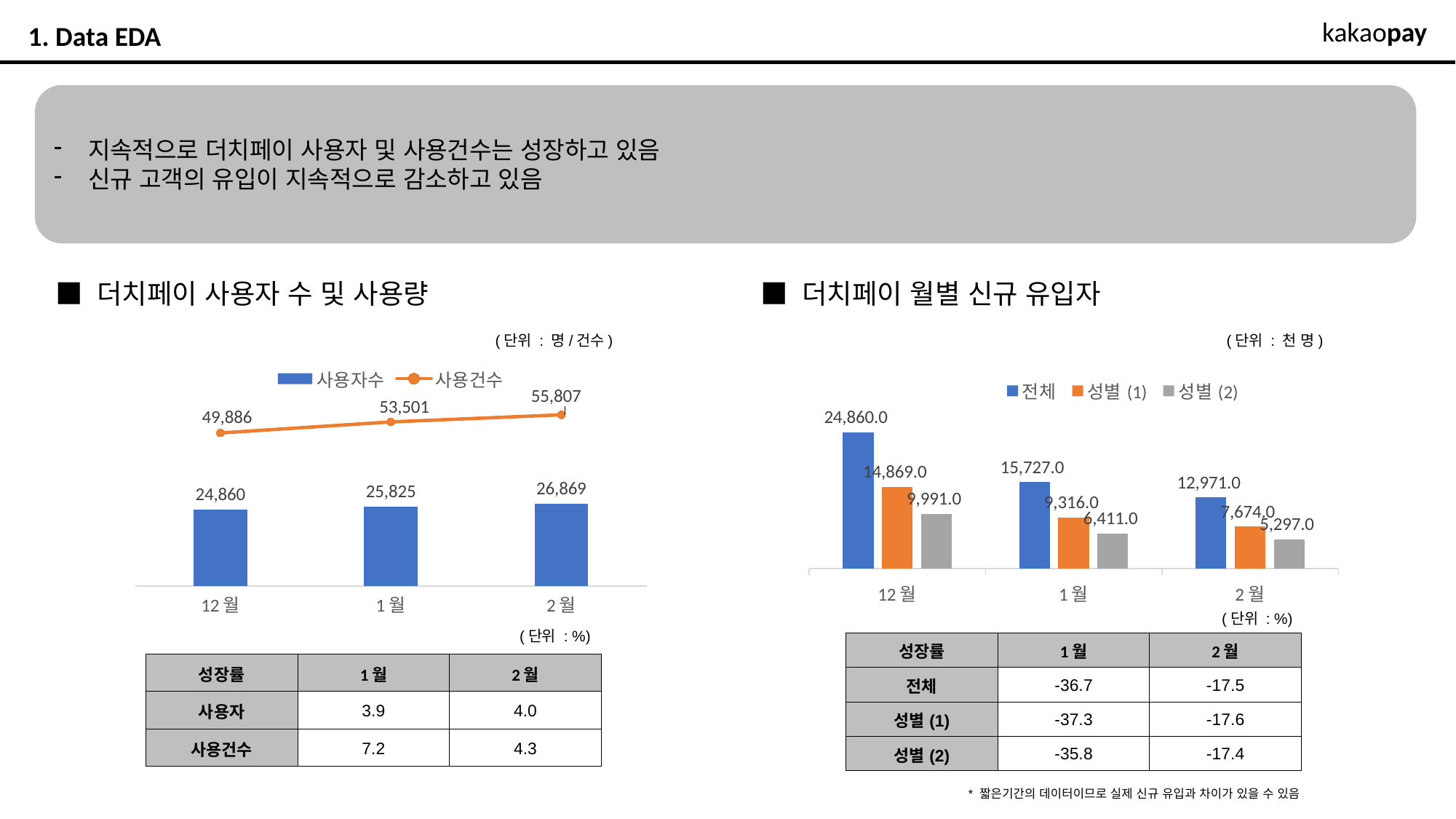

kakaopay
1. Data EDA
지속적으로 더치페이 사용자 및 사용건수는 성장하고 있음
신규 고객의 유입이 지속적으로 감소하고 있음
■ 더치페이 사용자 수 및 사용량
■ 더치페이 월별 신규 유입자
(단위 : 명/건수)
(단위 : 천 명)

### Chart

| Category | 사용자수 | 사용건수 |
|---|---|---|
| 12월 | 24860.0 | 49886.0 |
| 1월 | 25825.0 | 53501.0 |
| 2월 | 26869.0 | 55807.0 |

### Chart

| Category | 전체 | 성별(1) | 성별(2) |
|---|---|---|---|
| 12월 | 24860.0 | 14869.0 | 9991.0 |
| 1월 | 15727.0 | 9316.0 | 6411.0 |
| 2월 | 12971.0 | 7674.0 | 5297.0 |
(단위 : %)
(단위 : %)
| 성장률 | 1월 | 2월 |
| --- | --- | --- |
| 전체 | -36.7 | -17.5 |
| 성별(1) | -37.3 | -17.6 |
| 성별(2) | -35.8 | -17.4 |
| 성장률 | 1월 | 2월 |
| --- | --- | --- |
| 사용자 | 3.9 | 4.0 |
| 사용건수 | 7.2 | 4.3 |
* 짧은기간의 데이터이므로 실제 신규 유입과 차이가 있을 수 있음